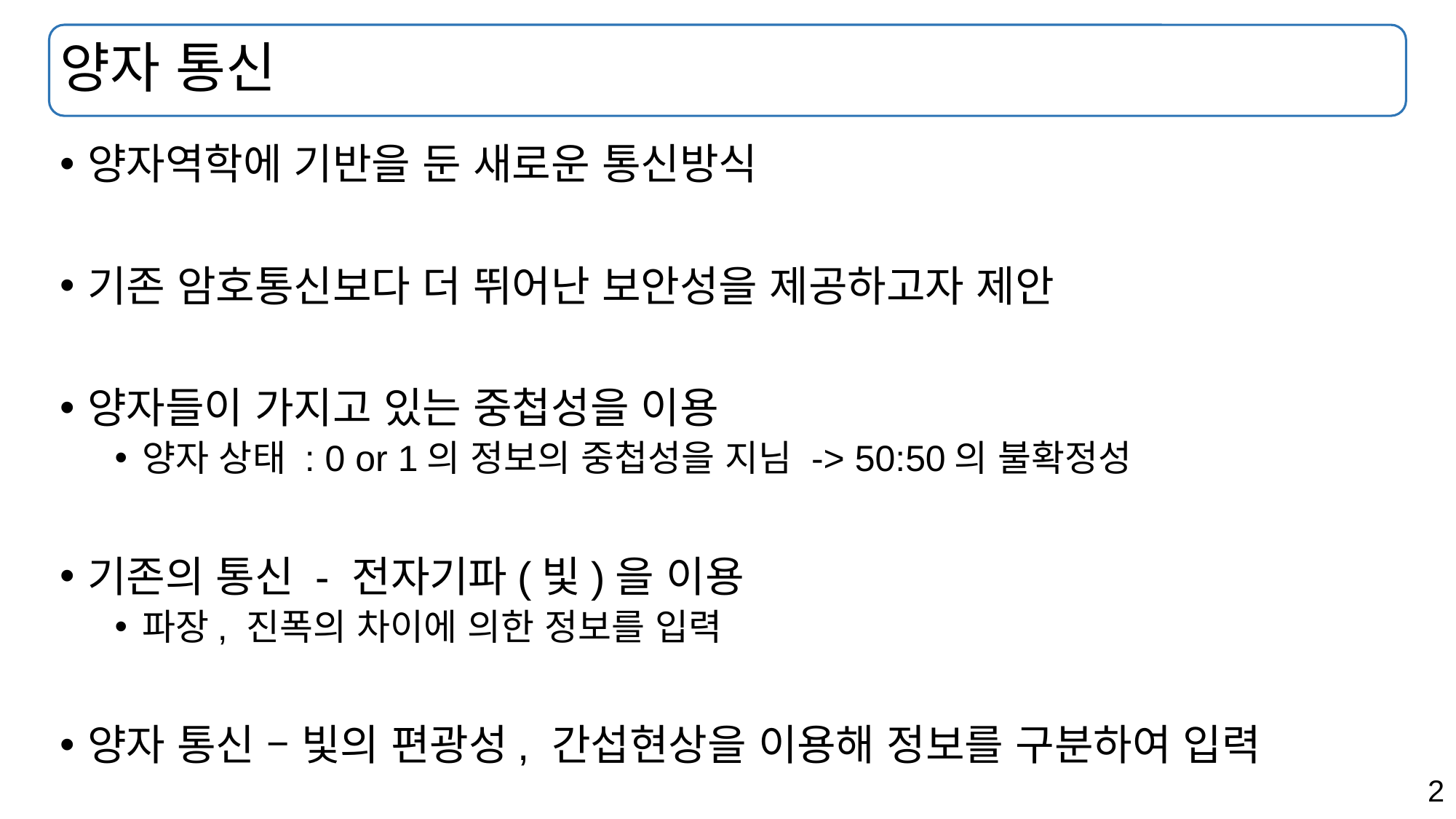

# 양자 통신
양자역학에 기반을 둔 새로운 통신방식

기존 암호통신보다 더 뛰어난 보안성을 제공하고자 제안

양자들이 가지고 있는 중첩성을 이용
양자 상태 : 0 or 1의 정보의 중첩성을 지님 -> 50:50의 불확정성

기존의 통신 - 전자기파(빛)을 이용
파장, 진폭의 차이에 의한 정보를 입력

양자 통신 – 빛의 편광성, 간섭현상을 이용해 정보를 구분하여 입력